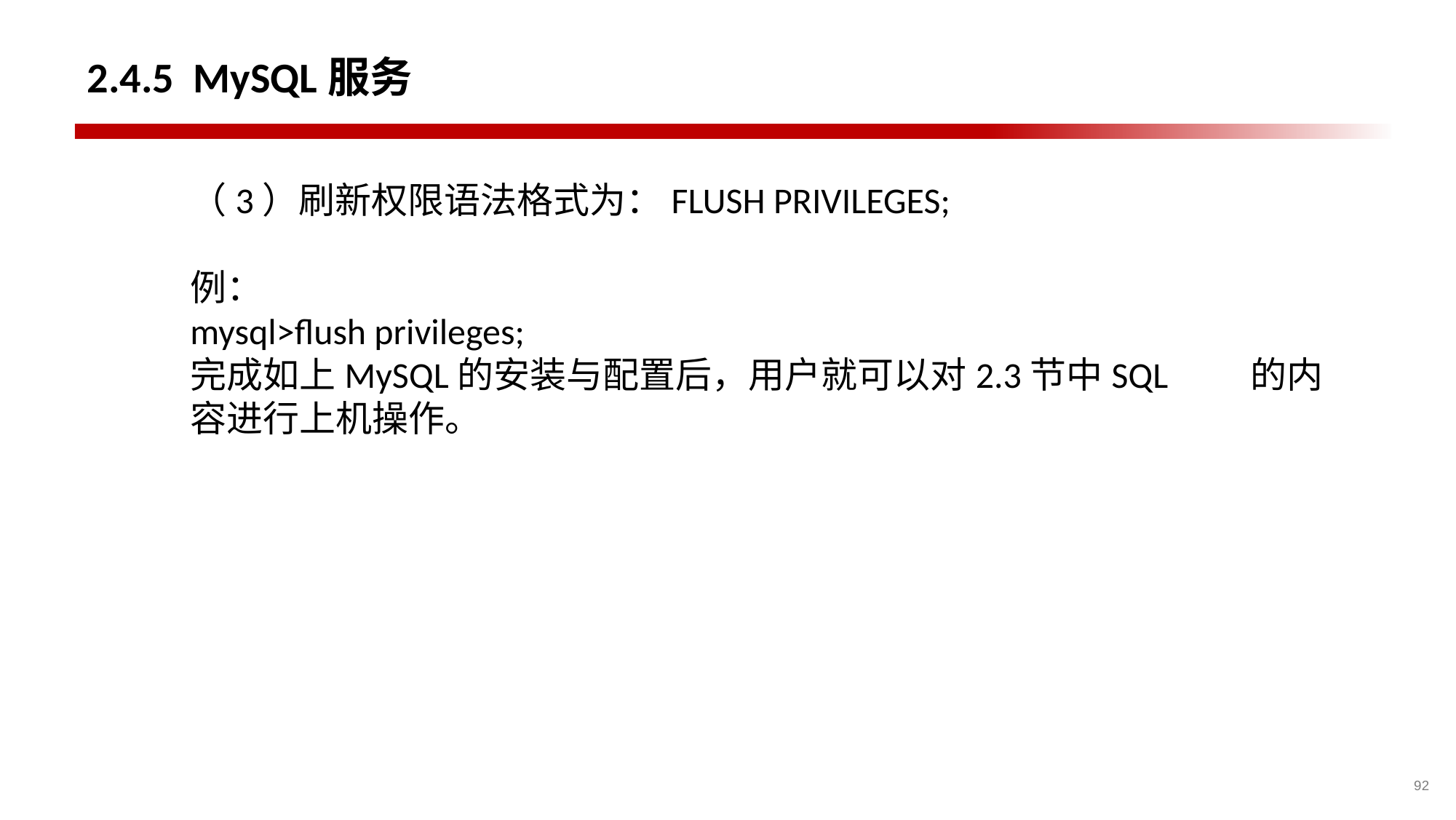

2.4.5  MySQL服务

（3）刷新权限语法格式为：FLUSH PRIVILEGES;

例：
mysql>flush privileges;
完成如上MySQL的安装与配置后，用户就可以对2.3节中SQL         的内容进行上机操作。

92